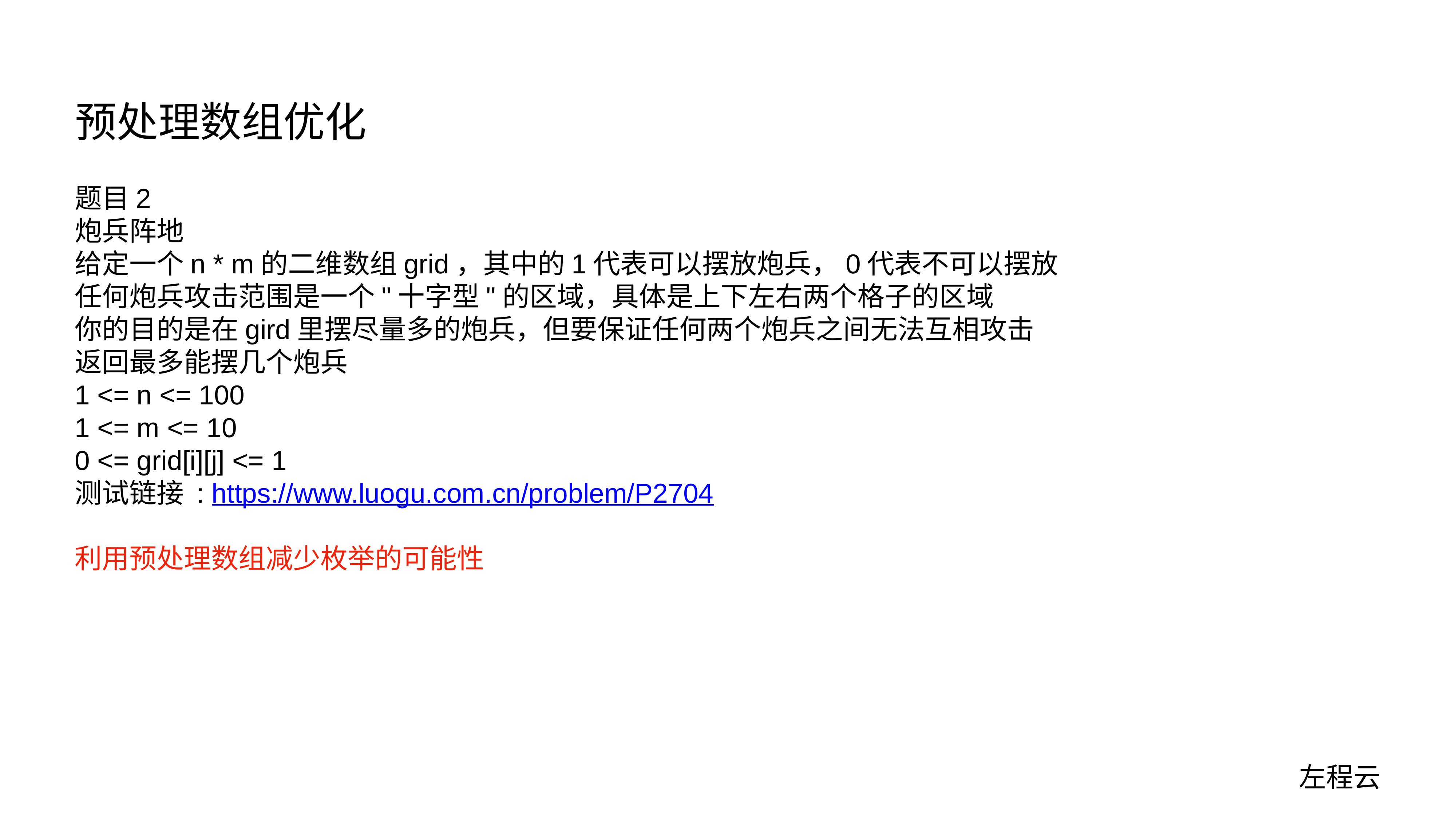

# 预处理数组优化
题目2
炮兵阵地
给定一个n * m的二维数组grid，其中的1代表可以摆放炮兵，0代表不可以摆放
任何炮兵攻击范围是一个"十字型"的区域，具体是上下左右两个格子的区域
你的目的是在gird里摆尽量多的炮兵，但要保证任何两个炮兵之间无法互相攻击
返回最多能摆几个炮兵
1 <= n <= 100
1 <= m <= 10
0 <= grid[i][j] <= 1
测试链接 : https://www.luogu.com.cn/problem/P2704

利用预处理数组减少枚举的可能性
左程云